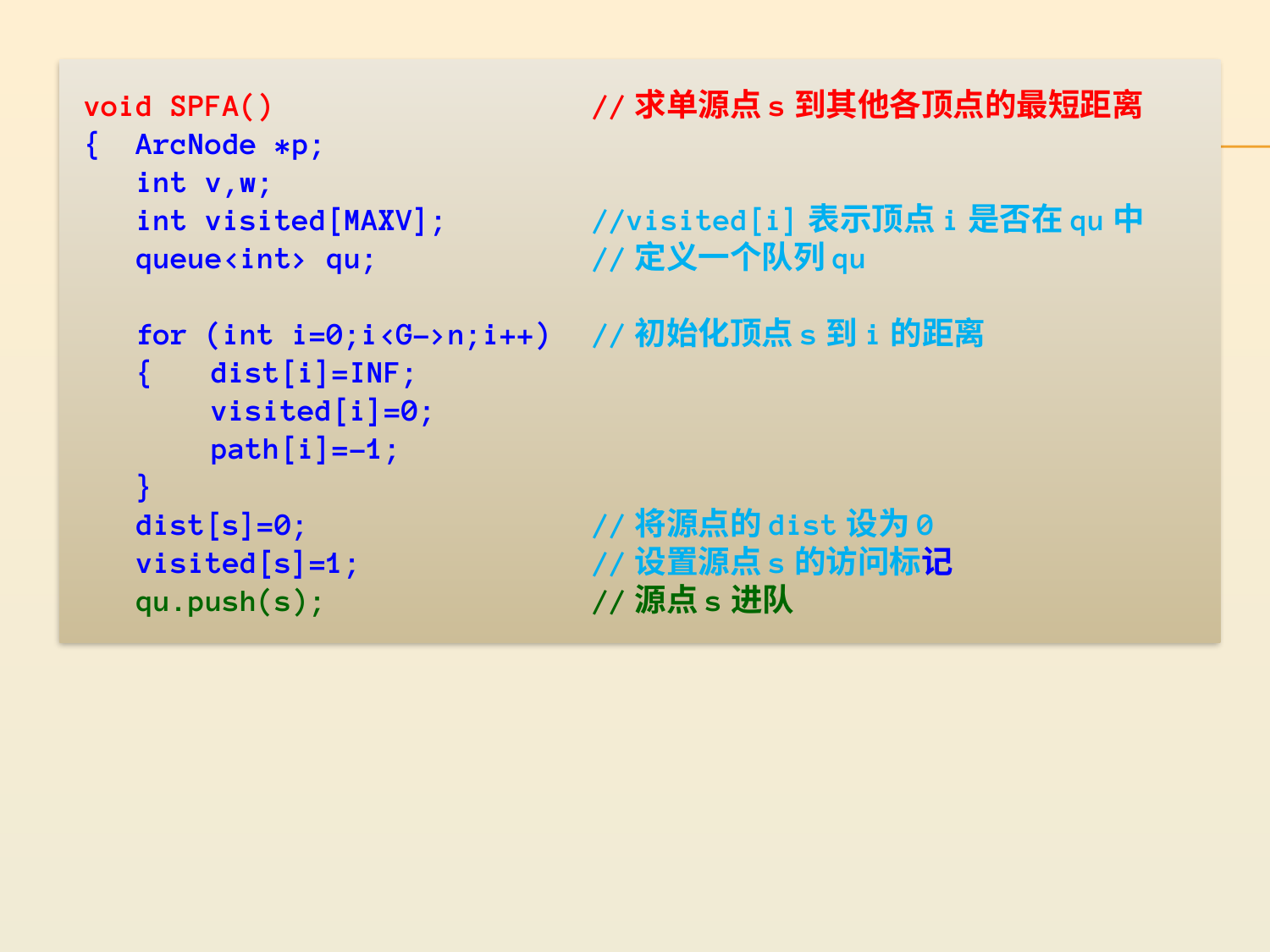

void SPFA()			//求单源点s到其他各顶点的最短距离
{  ArcNode *p;
   int v,w;
   int visited[MAXV];	  	//visited[i]表示顶点i是否在qu中
   queue<int> qu;		//定义一个队列qu
   for (int i=0;i<G->n;i++)	//初始化顶点s到i的距离
   {	dist[i]=INF;
	visited[i]=0;
	path[i]=-1;
   }
   dist[s]=0;			//将源点的dist设为0
   visited[s]=1;		//设置源点s的访问标记
   qu.push(s);			//源点s进队